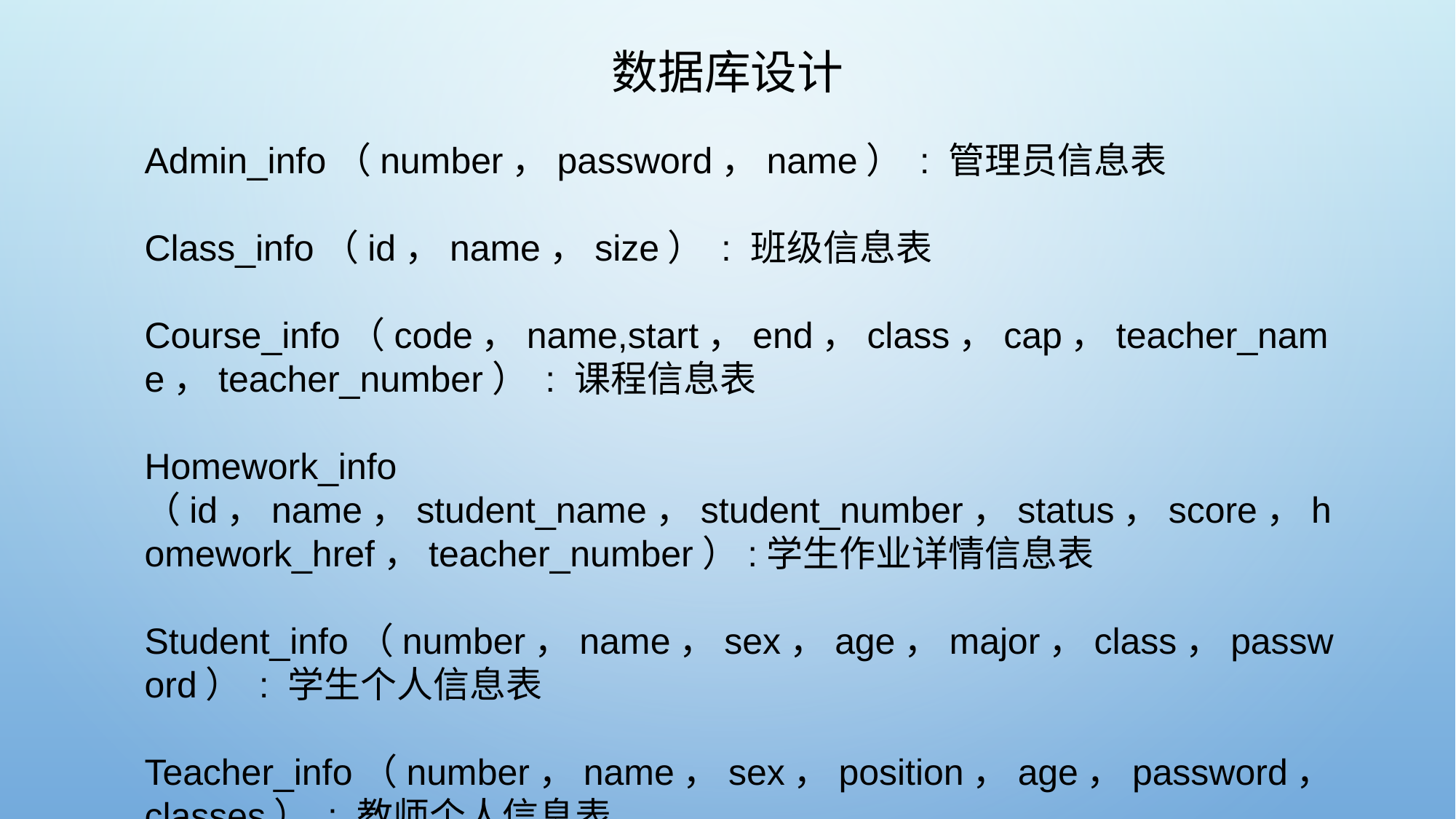

# 数据库设计
Admin_info（number，password，name） : 管理员信息表

Class_info（id，name，size） : 班级信息表

Course_info（code，name,start，end，class，cap，teacher_name，teacher_number） : 课程信息表

Homework_info （id，name，student_name，student_number，status，score，homework_href，teacher_number）:学生作业详情信息表

Student_info（number，name，sex，age，major，class，password） : 学生个人信息表

Teacher_info（number，name，sex，position，age，password，classes） : 教师个人信息表